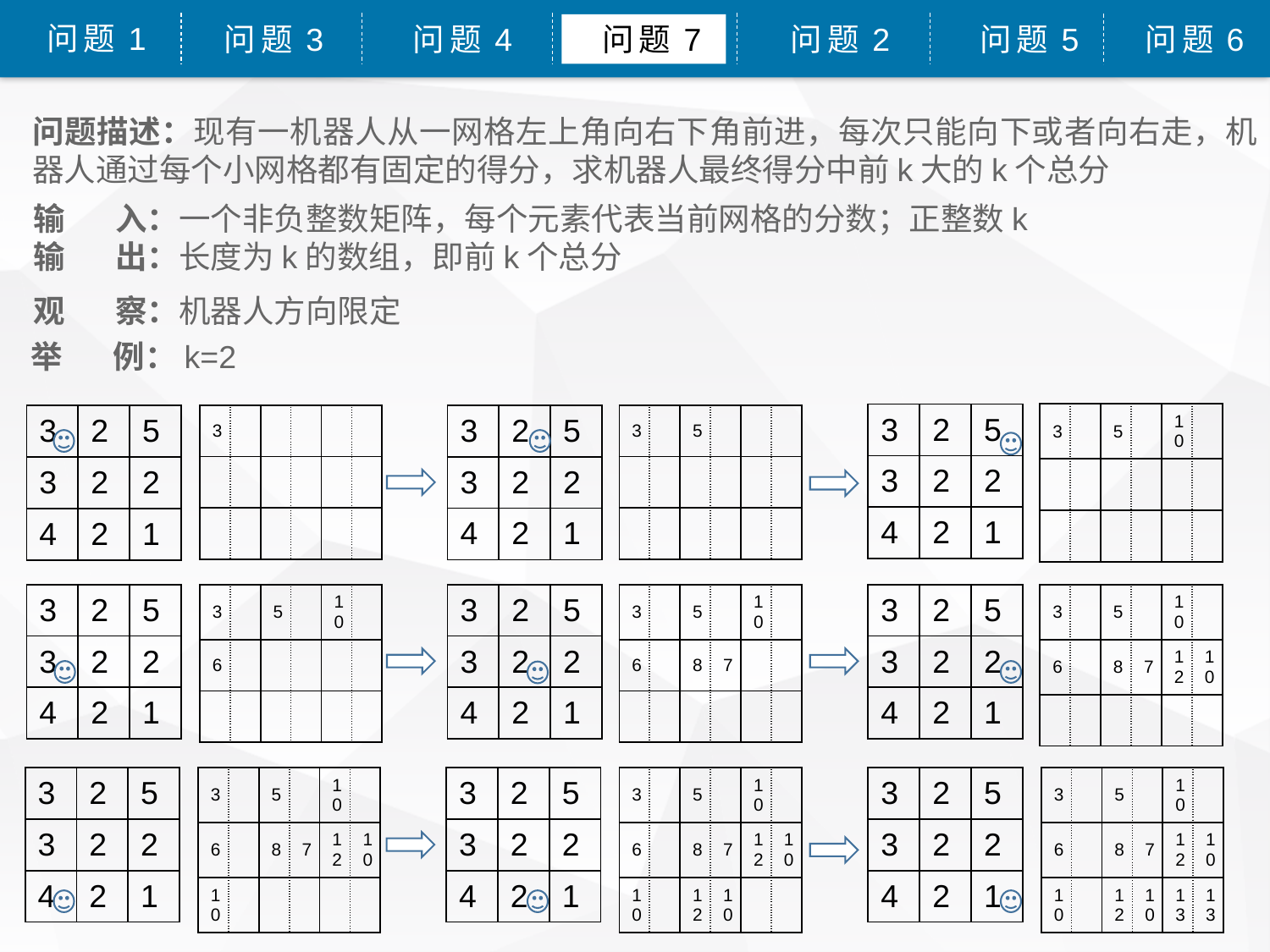

问题1
问题3
问题4
问题7
问题2
问题5
问题6

问题描述：现有一机器人从一网格左上角向右下角前进，每次只能向下或者向右走，机器人通过每个小网格都有固定的得分，求机器人最终得分中前k大的k个总分
输       入：一个非负整数矩阵，每个元素代表当前网格的分数；正整数k
输       出：长度为k的数组，即前k个总分
观       察：机器人方向限定
举       例：k=2
| 3 |  | 5 |  | 10 |  |
| --- | --- | --- | --- | --- | --- |
|  |  |  |  |  |  |
|  |  |  |  |  |  |
| 3 | 2 | 5 |
| --- | --- | --- |
| 3 | 2 | 2 |
| 4 | 2 | 1 |
| 3 |  |  |  |  |  |
| --- | --- | --- | --- | --- | --- |
|  |  |  |  |  |  |
|  |  |  |  |  |  |
| 3 |  | 5 |  |  |  |
| --- | --- | --- | --- | --- | --- |
|  |  |  |  |  |  |
|  |  |  |  |  |  |
| 3 | 2 | 5 |
| --- | --- | --- |
| 3 | 2 | 2 |
| 4 | 2 | 1 |
| 3 | 2 | 5 |
| --- | --- | --- |
| 3 | 2 | 2 |
| 4 | 2 | 1 |

| 3 | 2 | 5 |
| --- | --- | --- |
| 3 | 2 | 2 |
| 4 | 2 | 1 |
| 3 |  | 5 |  | 10 |  |
| --- | --- | --- | --- | --- | --- |
| 6 |  |  |  |  |  |
|  |  |  |  |  |  |
| 3 | 2 | 5 |
| --- | --- | --- |
| 3 | 2 | 2 |
| 4 | 2 | 1 |
| 3 |  | 5 |  | 10 |  |
| --- | --- | --- | --- | --- | --- |
| 6 |  | 8 | 7 |  |  |
|  |  |  |  |  |  |
| 3 | 2 | 5 |
| --- | --- | --- |
| 3 | 2 | 2 |
| 4 | 2 | 1 |
| 3 |  | 5 |  | 10 |  |
| --- | --- | --- | --- | --- | --- |
| 6 |  | 8 | 7 | 12 | 10 |
|  |  |  |  |  |  |

| 3 | 2 | 5 |
| --- | --- | --- |
| 3 | 2 | 2 |
| 4 | 2 | 1 |
| 3 |  | 5 |  | 10 |  |
| --- | --- | --- | --- | --- | --- |
| 6 |  | 8 | 7 | 12 | 10 |
| 10 |  |  |  |  |  |
| 3 | 2 | 5 |
| --- | --- | --- |
| 3 | 2 | 2 |
| 4 | 2 | 1 |
| 3 |  | 5 |  | 10 |  |
| --- | --- | --- | --- | --- | --- |
| 6 |  | 8 | 7 | 12 | 10 |
| 10 |  | 12 | 10 |  |  |
| 3 | 2 | 5 |
| --- | --- | --- |
| 3 | 2 | 2 |
| 4 | 2 | 1 |
| 3 |  | 5 |  | 10 |  |
| --- | --- | --- | --- | --- | --- |
| 6 |  | 8 | 7 | 12 | 10 |
| 10 |  | 12 | 10 | 13 | 13 |